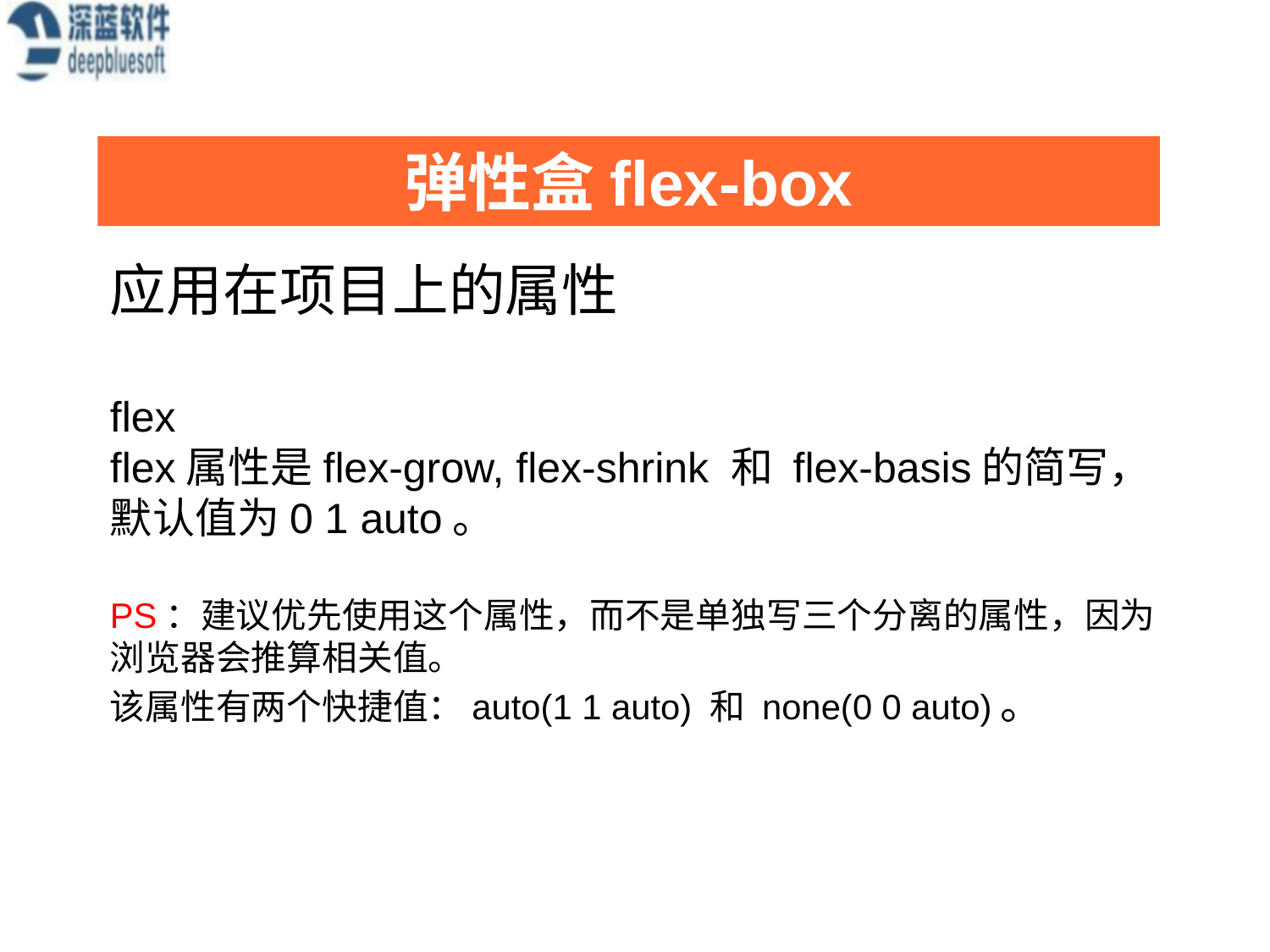

弹性盒flex-box

应用在项目上的属性

flex
flex属性是flex-grow, flex-shrink 和 flex-basis的简写，默认值为0 1 auto。

PS：建议优先使用这个属性，而不是单独写三个分离的属性，因为浏览器会推算相关值。
该属性有两个快捷值：auto(1 1 auto) 和 none(0 0 auto)。